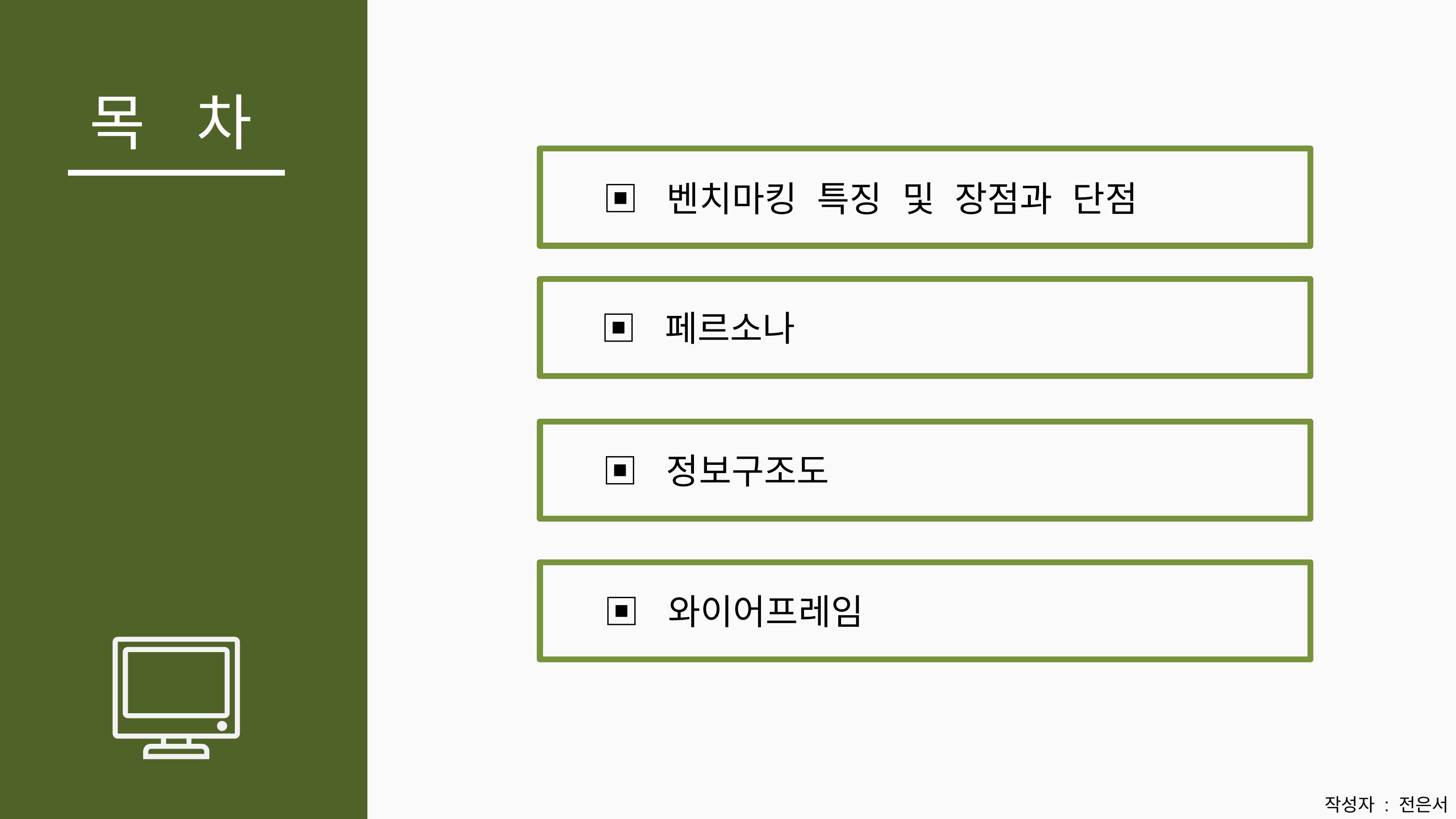

목   차

▣  벤치마킹  특징  및  장점과  단점

▣  페르소나

▣  정보구조도

▣  와이어프레임

작성자 : 전은서